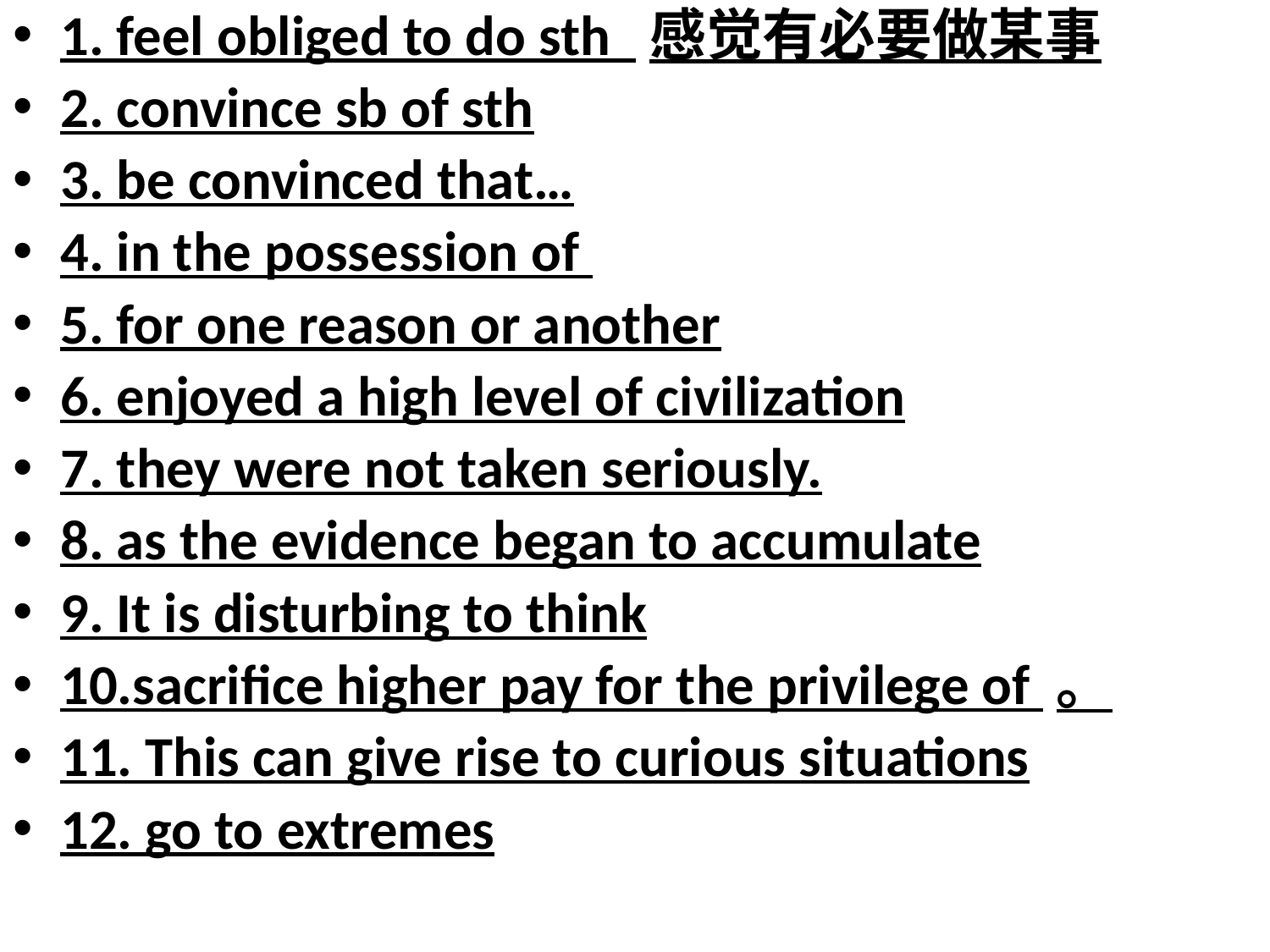

1. feel obliged to do sth  感觉有必要做某事
2. convince sb of sth
3. be convinced that…
4. in the possession of
5. for one reason or another
6. enjoyed a high level of civilization
7. they were not taken seriously.
8. as the evidence began to accumulate
9. It is disturbing to think
10.sacrifice higher pay for the privilege of 。
11. This can give rise to curious situations
12. go to extremes